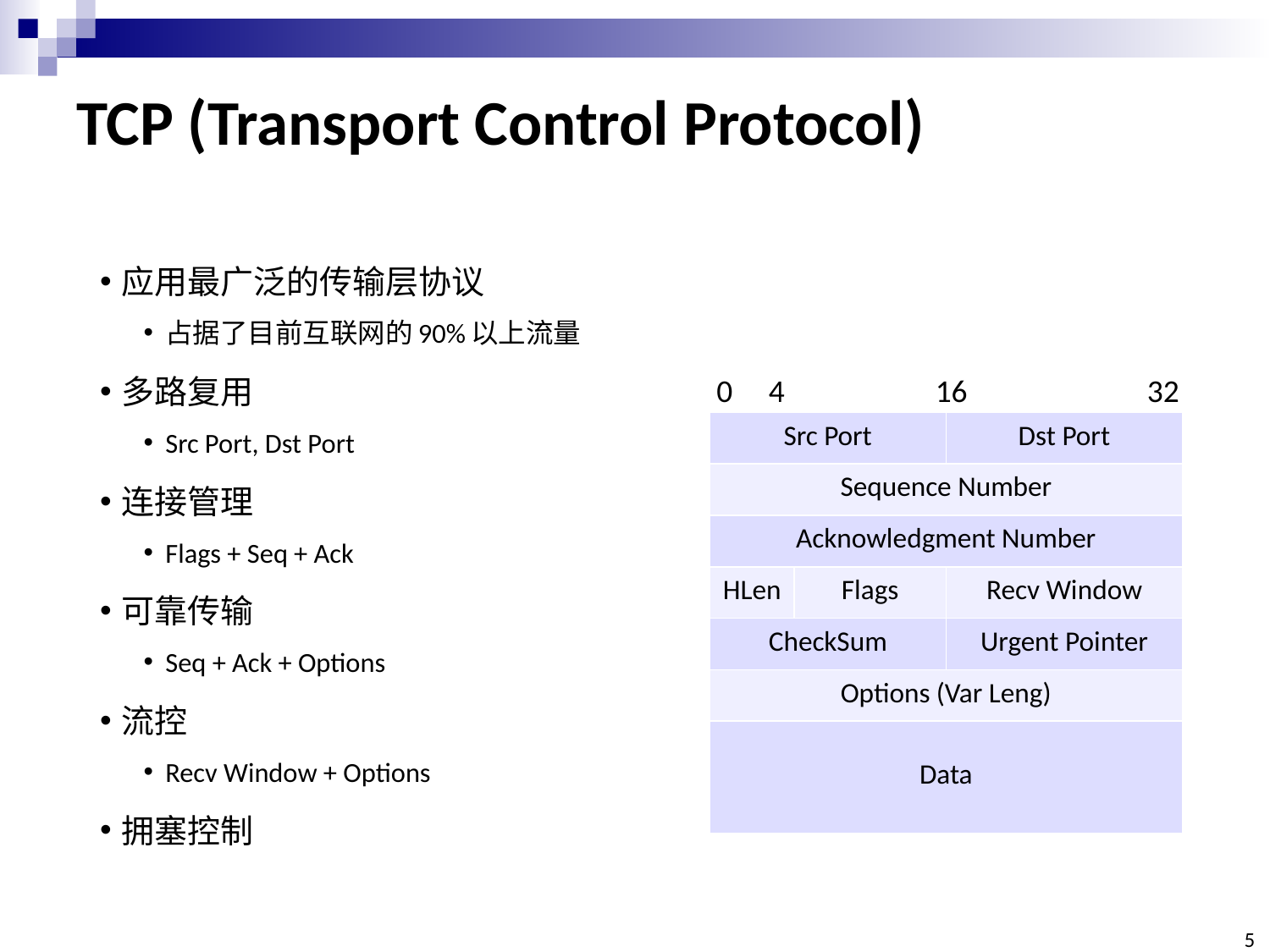

# TCP (Transport Control Protocol)
应用最广泛的传输层协议
占据了目前互联网的90%以上流量
多路复用
Src Port, Dst Port
连接管理
Flags + Seq + Ack
可靠传输
Seq + Ack + Options
流控
Recv Window + Options
拥塞控制
0     4                     16                         32
| Src Port |  | Dst Port |
| --- | --- | --- |
| Sequence Number |  |  |
| Acknowledgment Number |  |  |
| HLen | Flags | Recv Window |
| CheckSum |  | Urgent Pointer |
| Options (Var Leng) |  |  |
| Data |  |  |
5